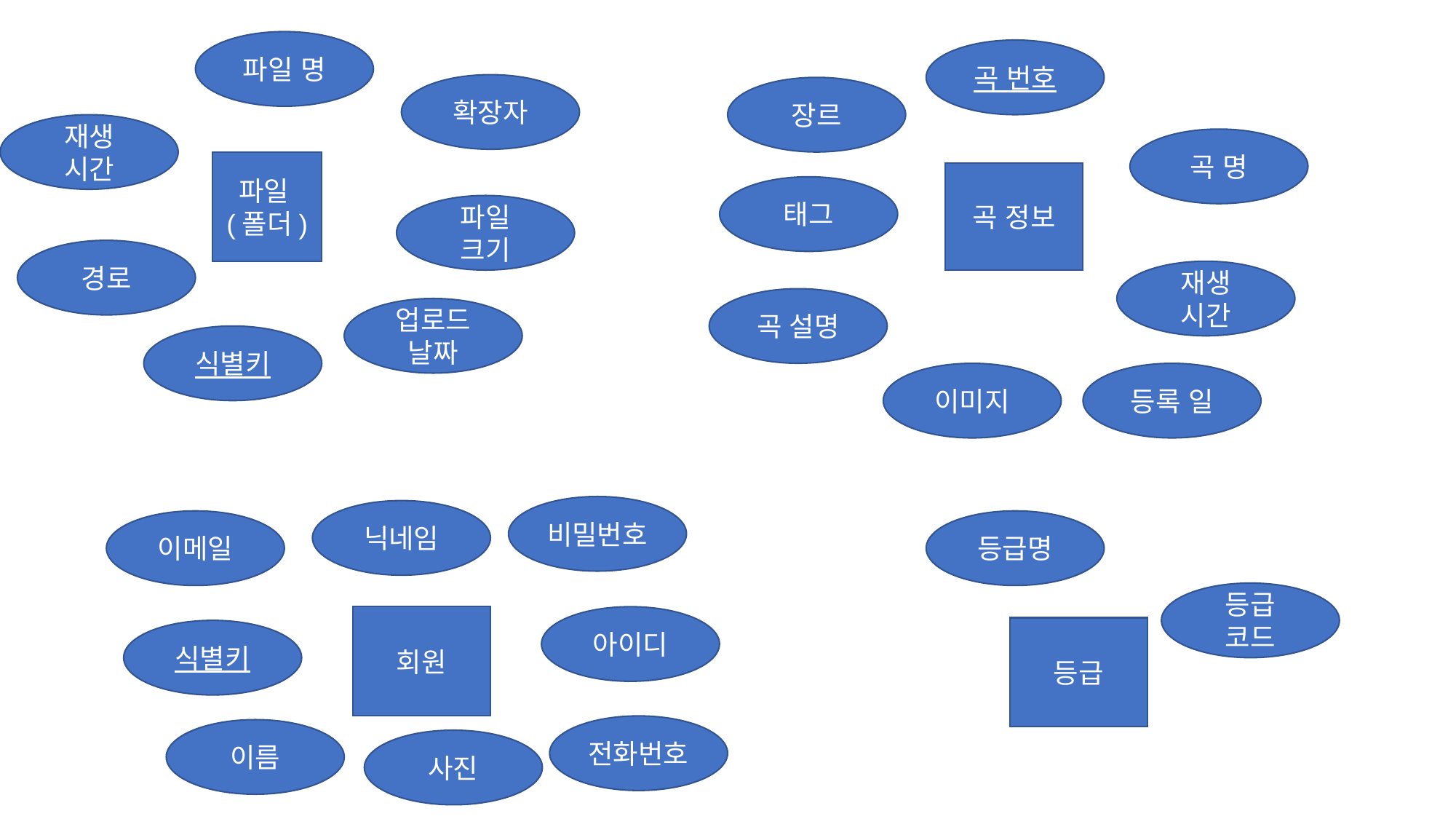

파일 명
곡 번호
확장자
장르
재생 시간
곡 명
파일(폴더)
곡 정보
태그
파일 크기
경로
재생 시간
곡 설명
업로드 날짜
식별키
이미지
등록 일
비밀번호
닉네임
등급명
이메일
등급 코드
회원
아이디
등급
식별키
전화번호
이름
사진